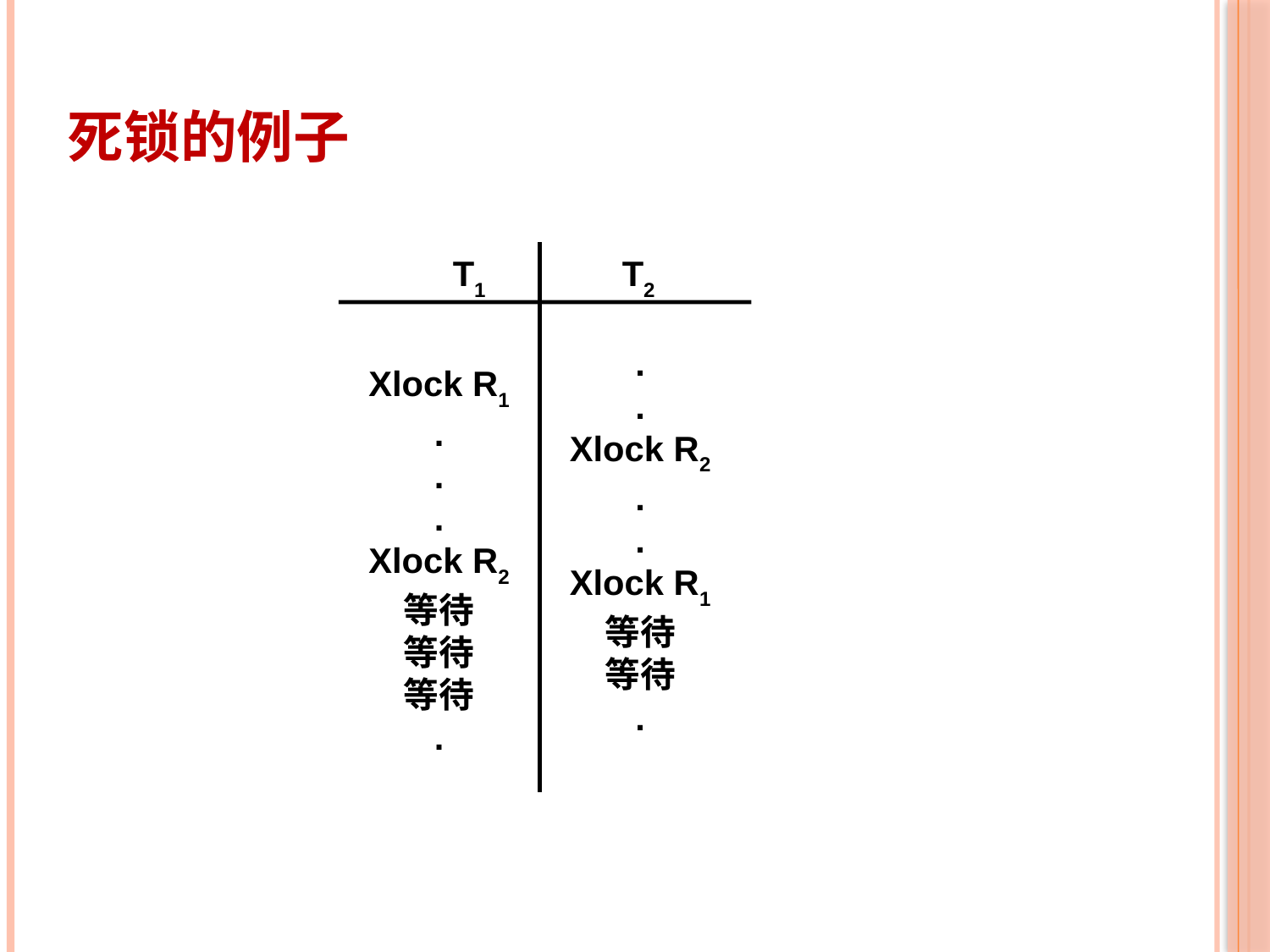

# 死锁的例子

			T1              T2

Xlock R1
.
.
.
Xlock R2
等待
等待
等待
.
.
.
Xlock R2
.
.
Xlock R1
等待
等待
.